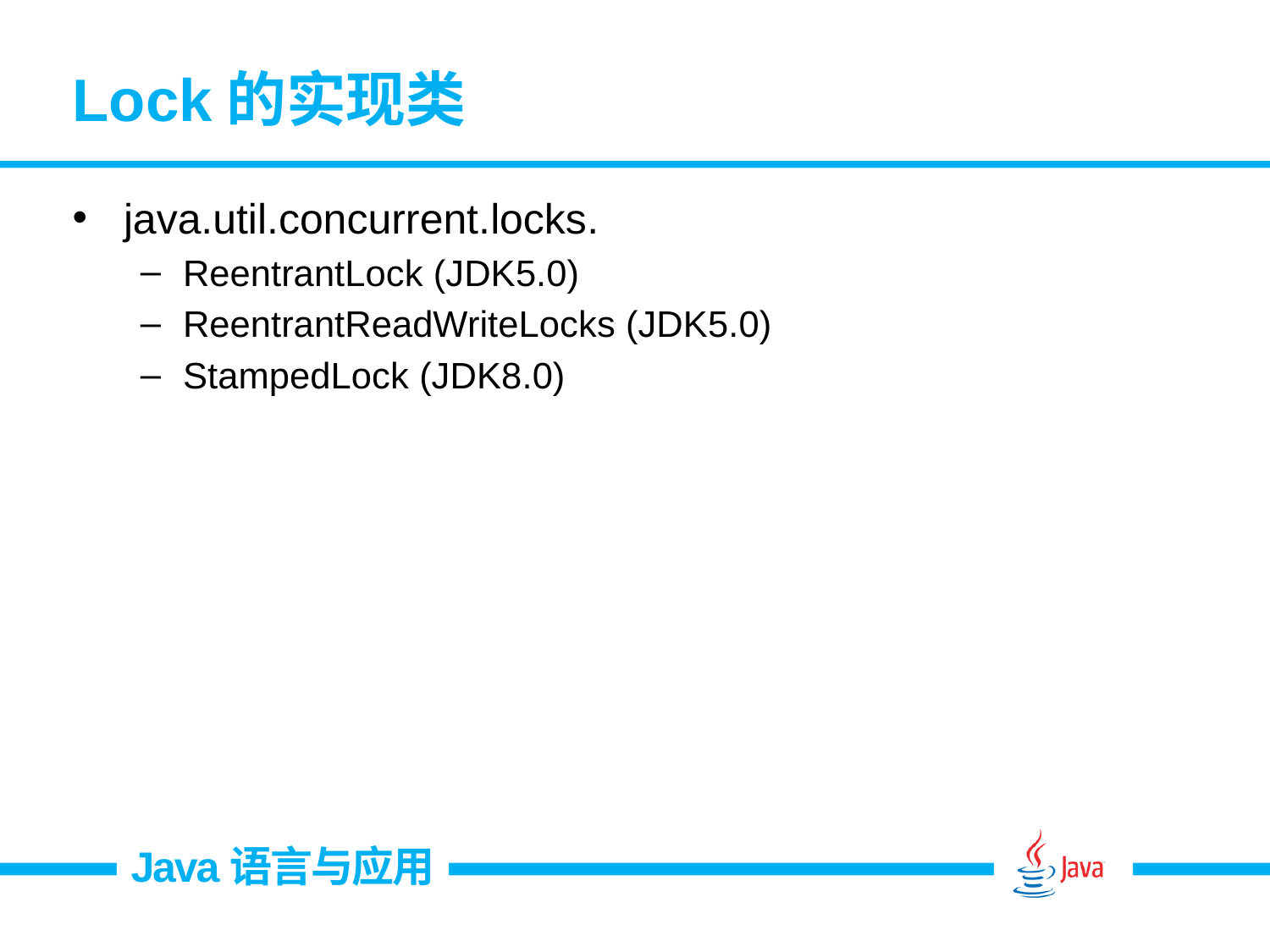

# Lock的实现类
java.util.concurrent.locks.
ReentrantLock (JDK5.0)
ReentrantReadWriteLocks (JDK5.0)
StampedLock (JDK8.0)